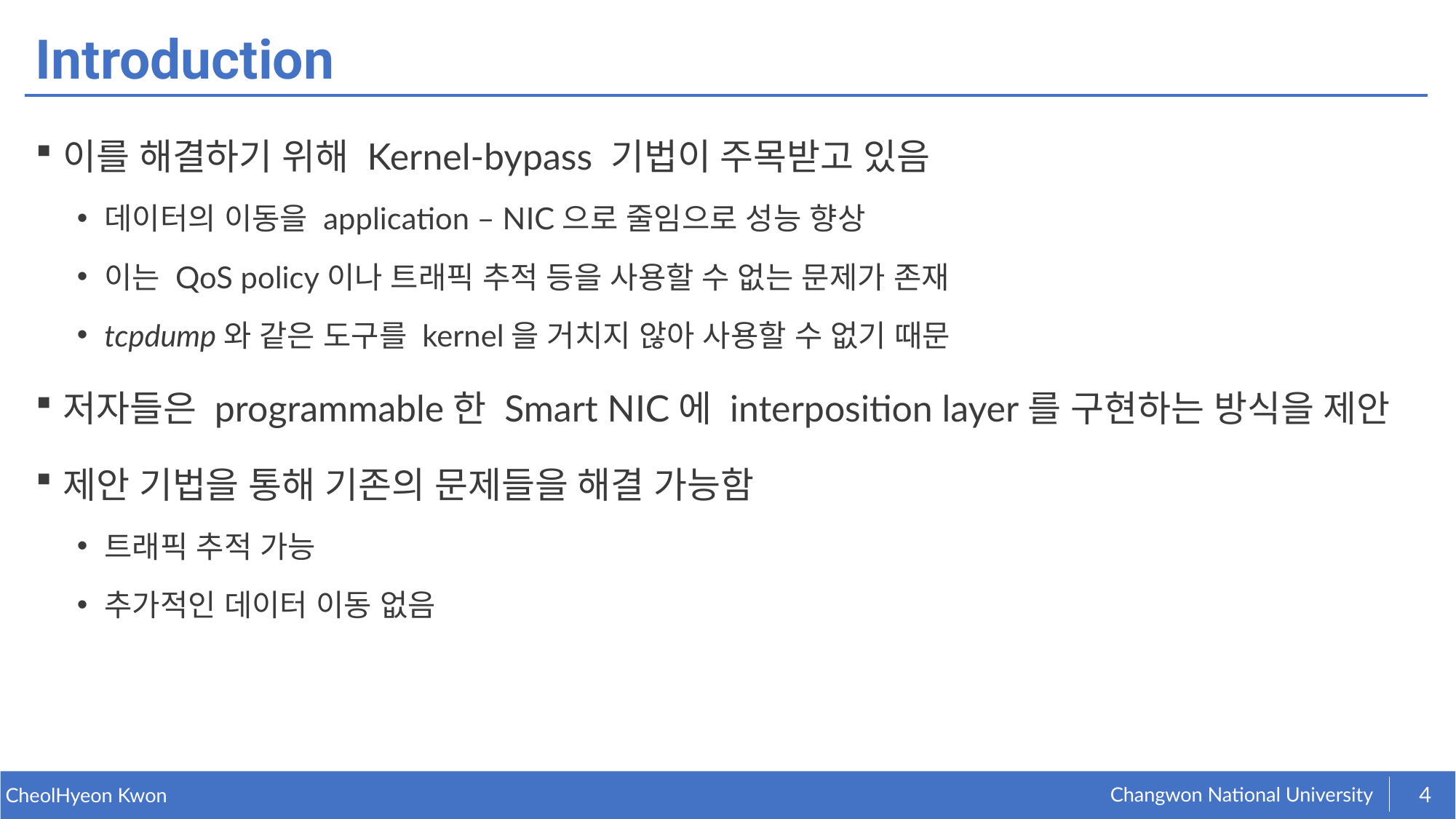

# Introduction
이를 해결하기 위해 Kernel-bypass 기법이 주목받고 있음
데이터의 이동을 application – NIC으로 줄임으로 성능 향상
이는 QoS policy이나 트래픽 추적 등을 사용할 수 없는 문제가 존재
tcpdump와 같은 도구를 kernel을 거치지 않아 사용할 수 없기 때문
저자들은 programmable한 Smart NIC에 interposition layer를 구현하는 방식을 제안
제안 기법을 통해 기존의 문제들을 해결 가능함
트래픽 추적 가능
추가적인 데이터 이동 없음

4